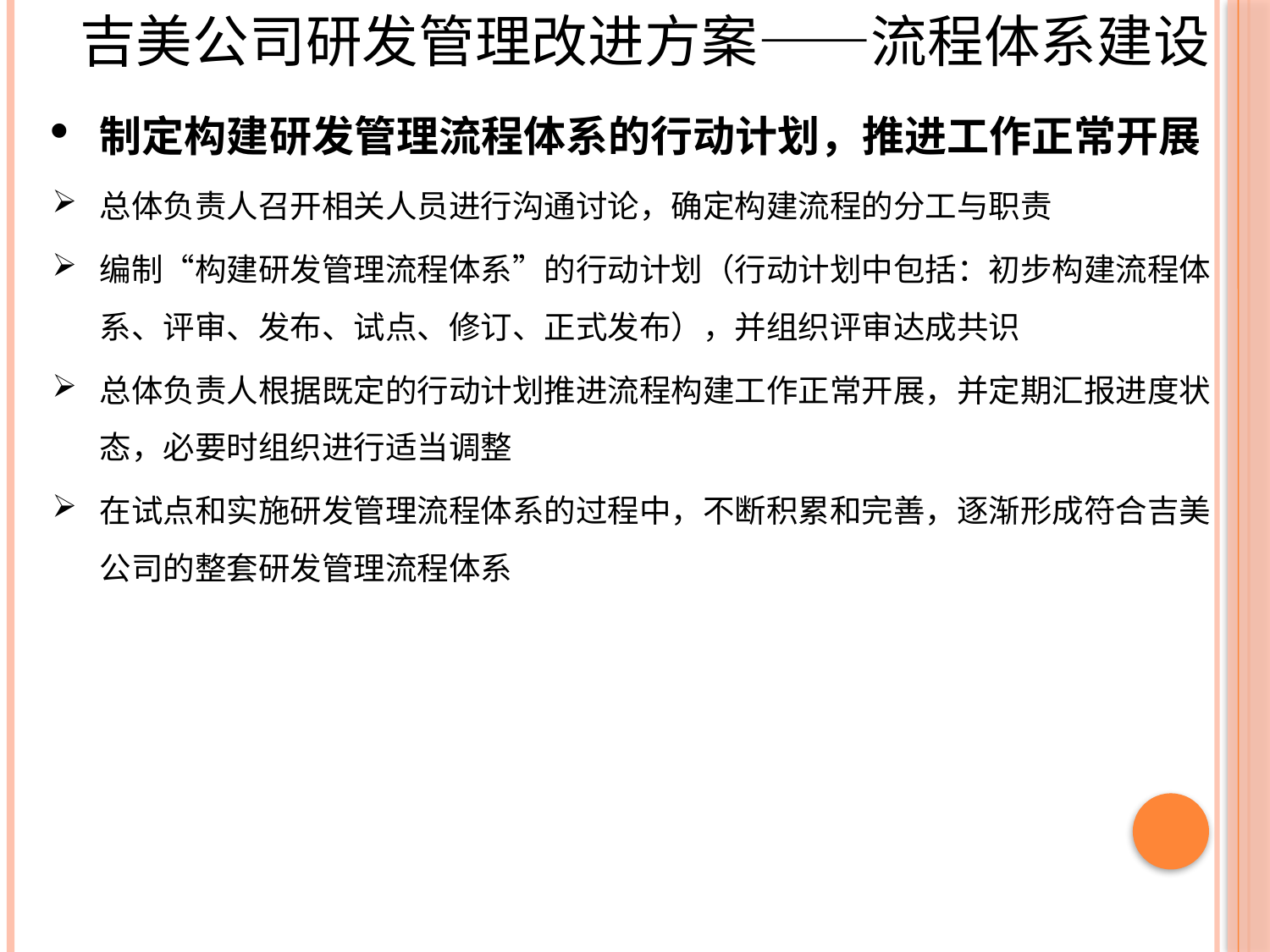

吉美公司研发管理改进方案——流程体系建设
制定构建研发管理流程体系的行动计划，推进工作正常开展
总体负责人召开相关人员进行沟通讨论，确定构建流程的分工与职责
编制“构建研发管理流程体系”的行动计划（行动计划中包括：初步构建流程体系、评审、发布、试点、修订、正式发布），并组织评审达成共识
总体负责人根据既定的行动计划推进流程构建工作正常开展，并定期汇报进度状态，必要时组织进行适当调整
在试点和实施研发管理流程体系的过程中，不断积累和完善，逐渐形成符合吉美公司的整套研发管理流程体系